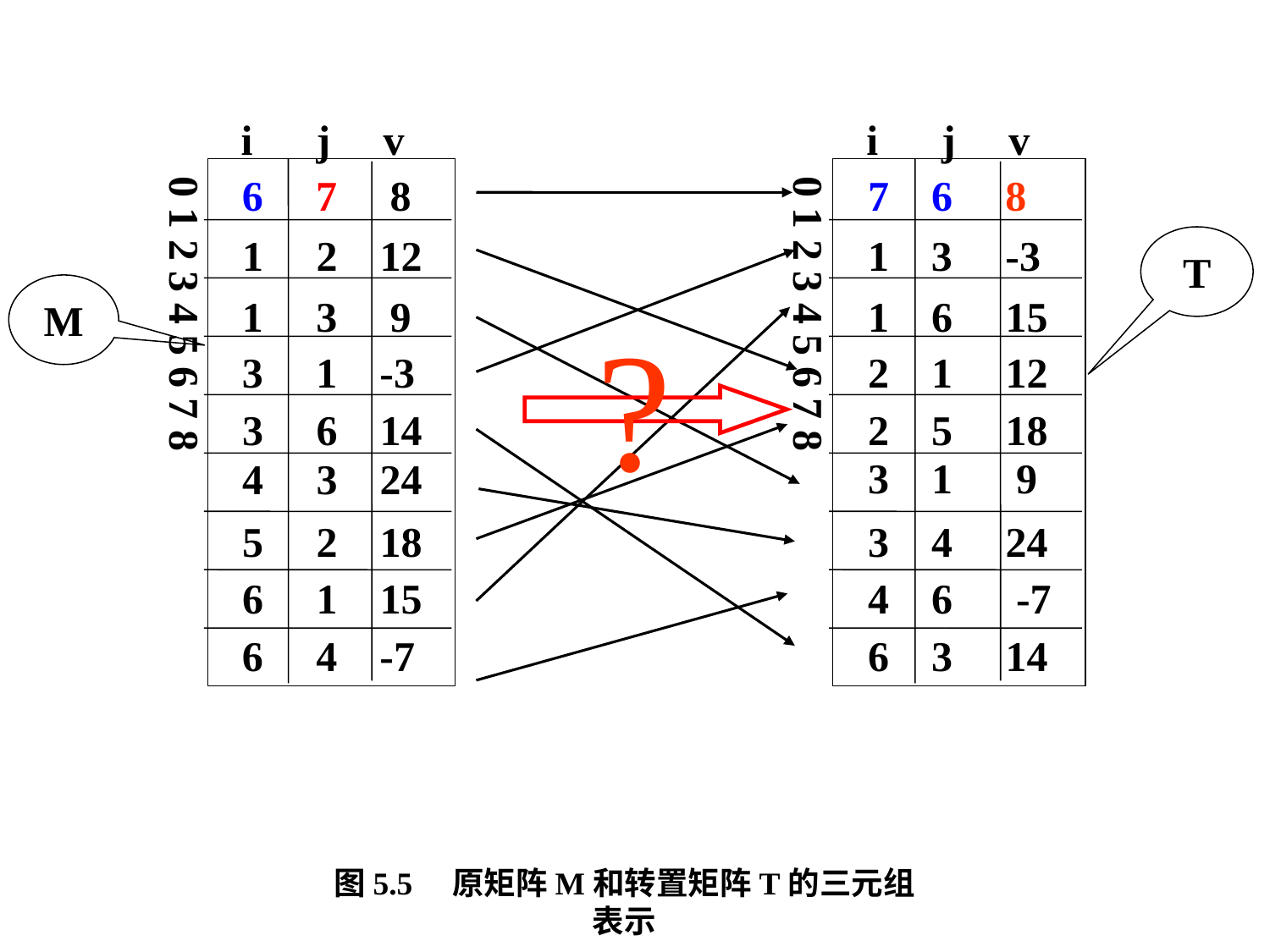

i      j     v

6     7     8
1     2    12
1     3     9
3     1    -3
3     6    14
4     3    24
5     2    18
6     1    15
6     4    -7
0 1 2 3 4 5 6 7 8
M
i      j     v

7    6     8
1    3     -3
1    6     15
2    1     12
2    5     18
3    1      9
3    4     24
4    6      -7
6    3     14
0 1 2 3 4 5 6 7 8
T

?

图5.5　原矩阵M和转置矩阵T的三元组表示